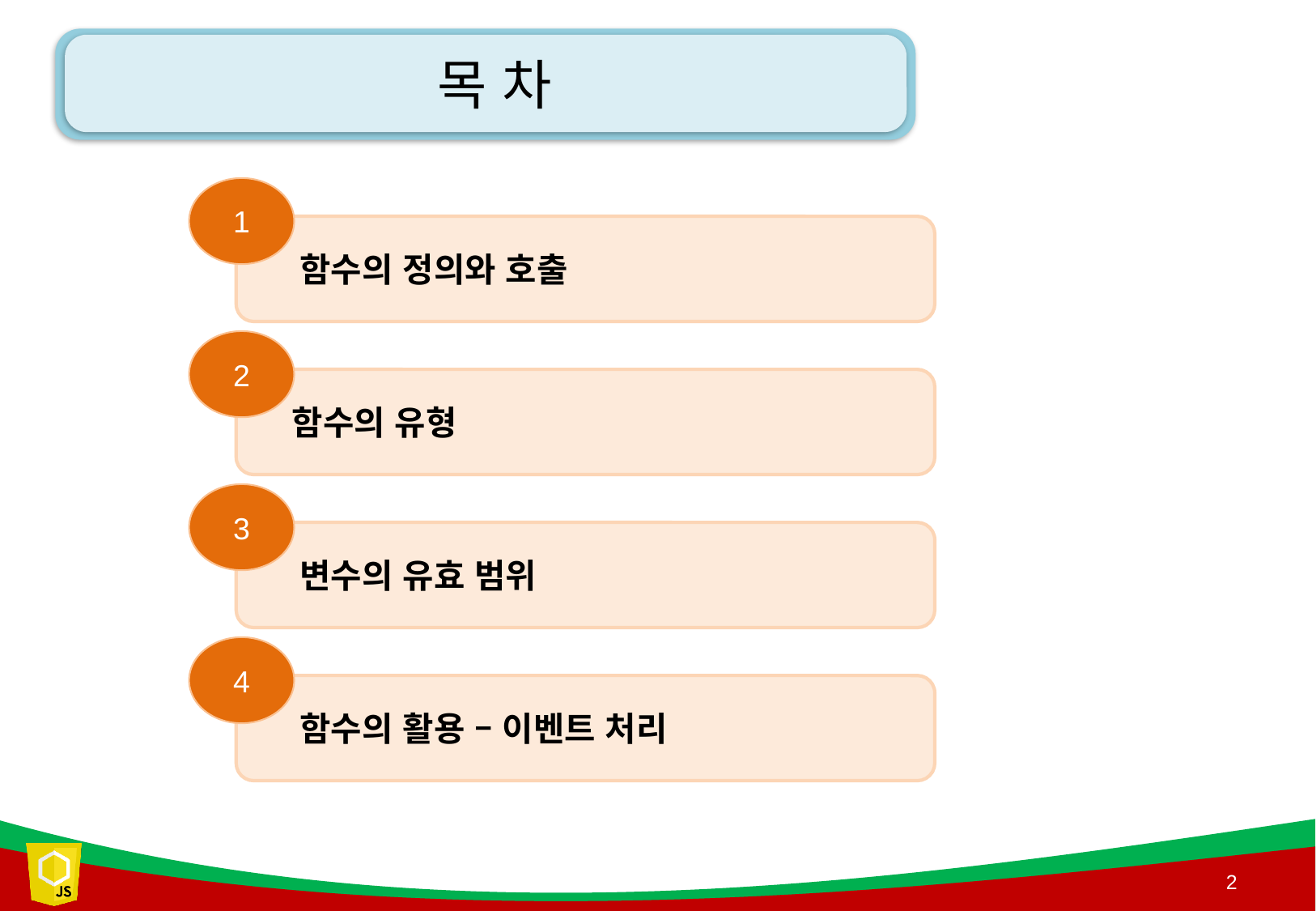

# 목 차
1
     함수의 정의와 호출
2
    함수의 유형
3
     변수의 유효 범위
4
     함수의 활용 – 이벤트 처리
2